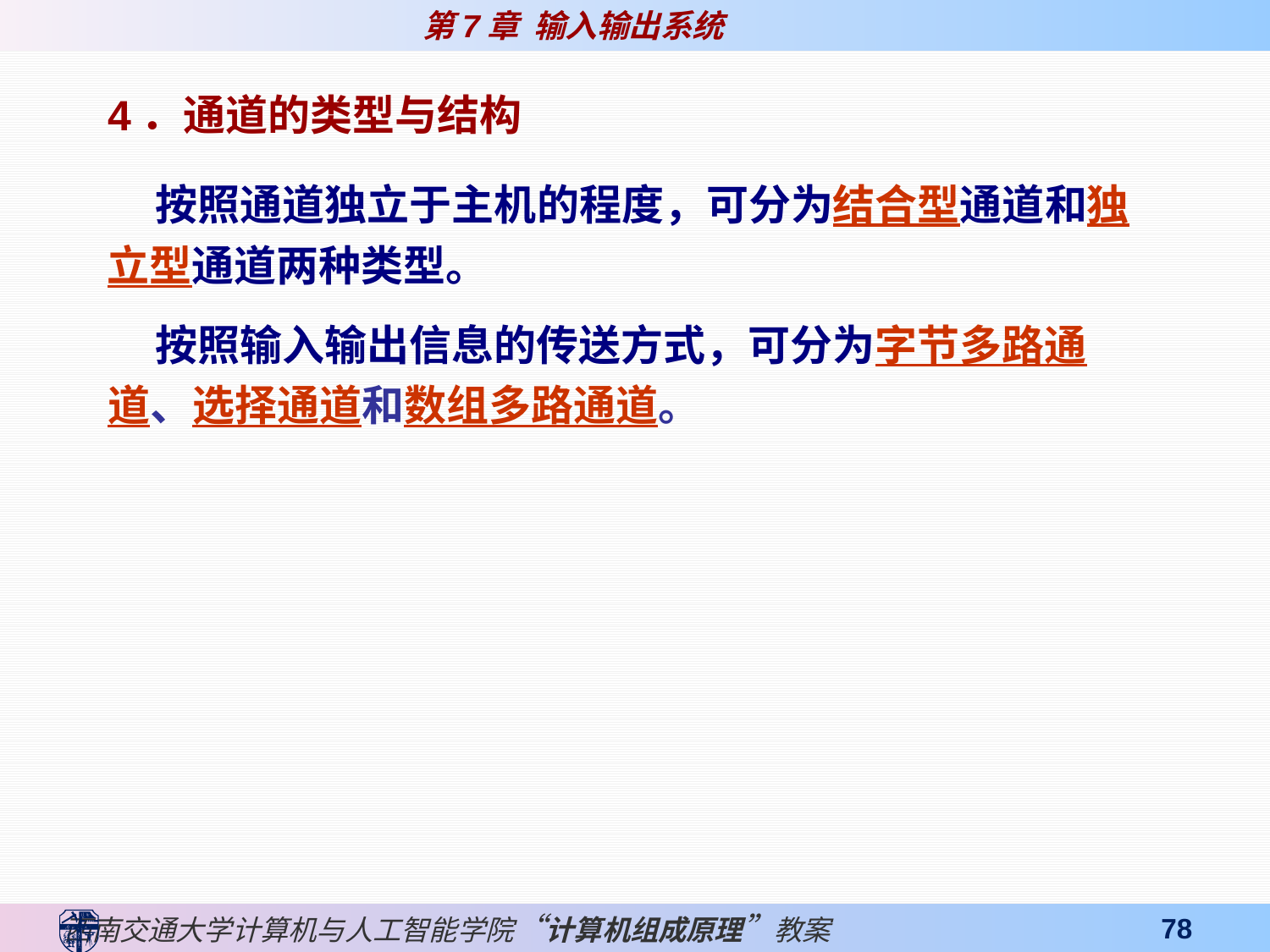

4．通道的类型与结构
    按照通道独立于主机的程度，可分为结合型通道和独立型通道两种类型。
    按照输入输出信息的传送方式，可分为字节多路通道、选择通道和数组多路通道。